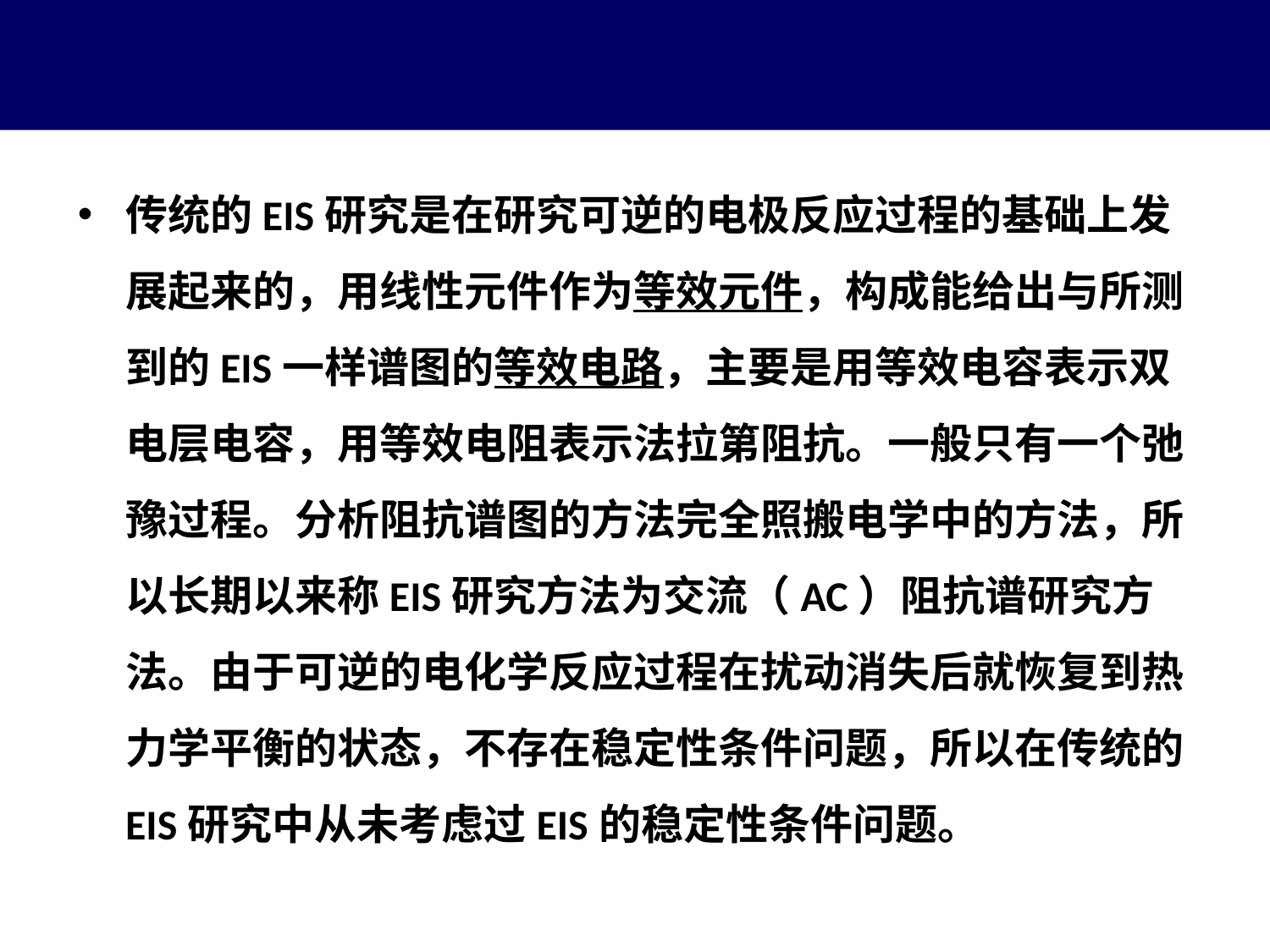

#
传统的EIS研究是在研究可逆的电极反应过程的基础上发展起来的，用线性元件作为等效元件，构成能给出与所测到的EIS一样谱图的等效电路，主要是用等效电容表示双电层电容，用等效电阻表示法拉第阻抗。一般只有一个弛豫过程。分析阻抗谱图的方法完全照搬电学中的方法，所以长期以来称EIS研究方法为交流（AC）阻抗谱研究方法。由于可逆的电化学反应过程在扰动消失后就恢复到热力学平衡的状态，不存在稳定性条件问题，所以在传统的EIS研究中从未考虑过EIS的稳定性条件问题。